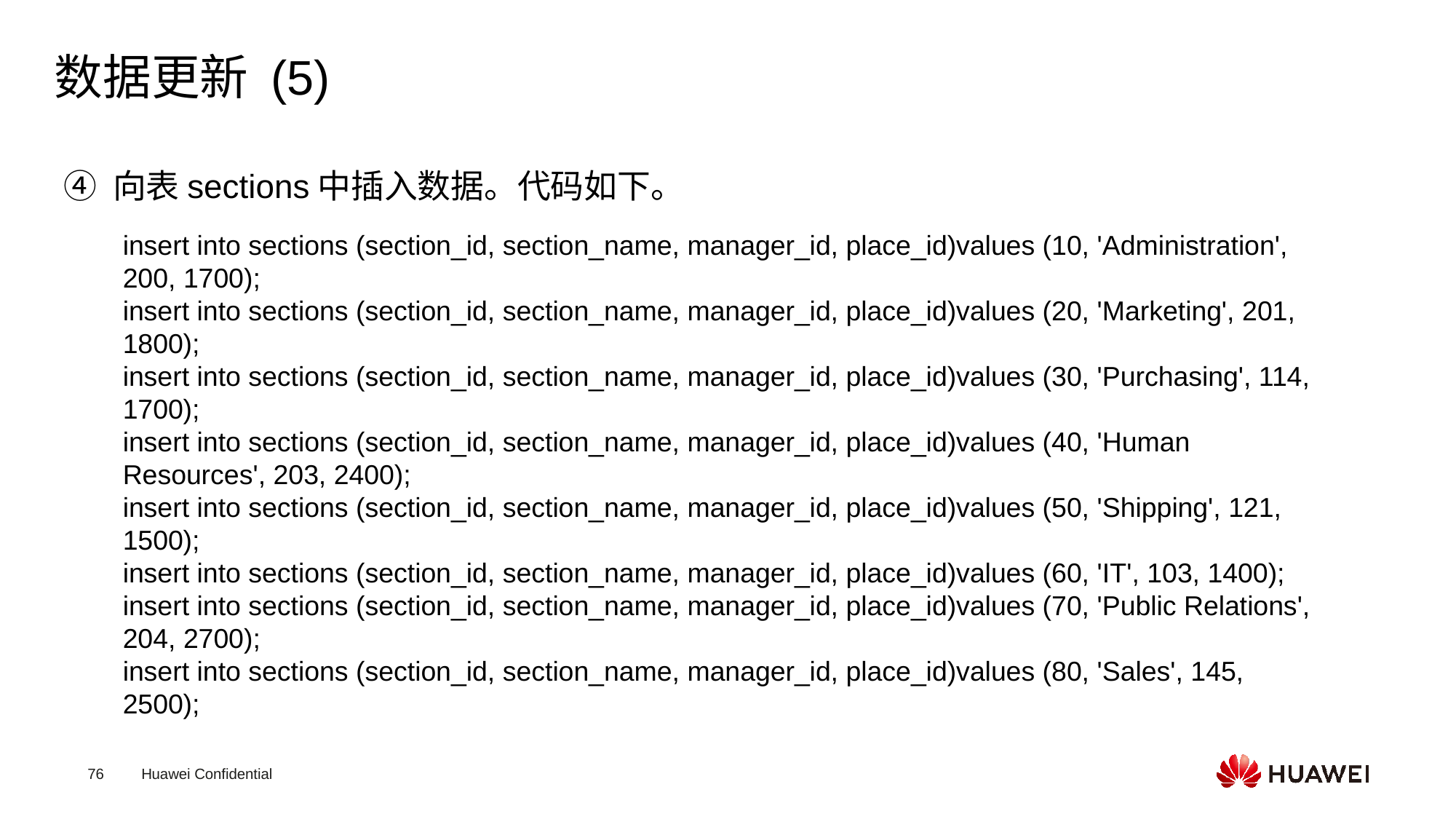

# 数据更新 (5)
④ 向表sections中插入数据。代码如下。
insert into sections (section_id, section_name, manager_id, place_id)values (10, 'Administration', 200, 1700);insert into sections (section_id, section_name, manager_id, place_id)values (20, 'Marketing', 201, 1800);insert into sections (section_id, section_name, manager_id, place_id)values (30, 'Purchasing', 114, 1700);insert into sections (section_id, section_name, manager_id, place_id)values (40, 'Human Resources', 203, 2400);insert into sections (section_id, section_name, manager_id, place_id)values (50, 'Shipping', 121, 1500);insert into sections (section_id, section_name, manager_id, place_id)values (60, 'IT', 103, 1400);insert into sections (section_id, section_name, manager_id, place_id)values (70, 'Public Relations', 204, 2700);insert into sections (section_id, section_name, manager_id, place_id)values (80, 'Sales', 145, 2500);